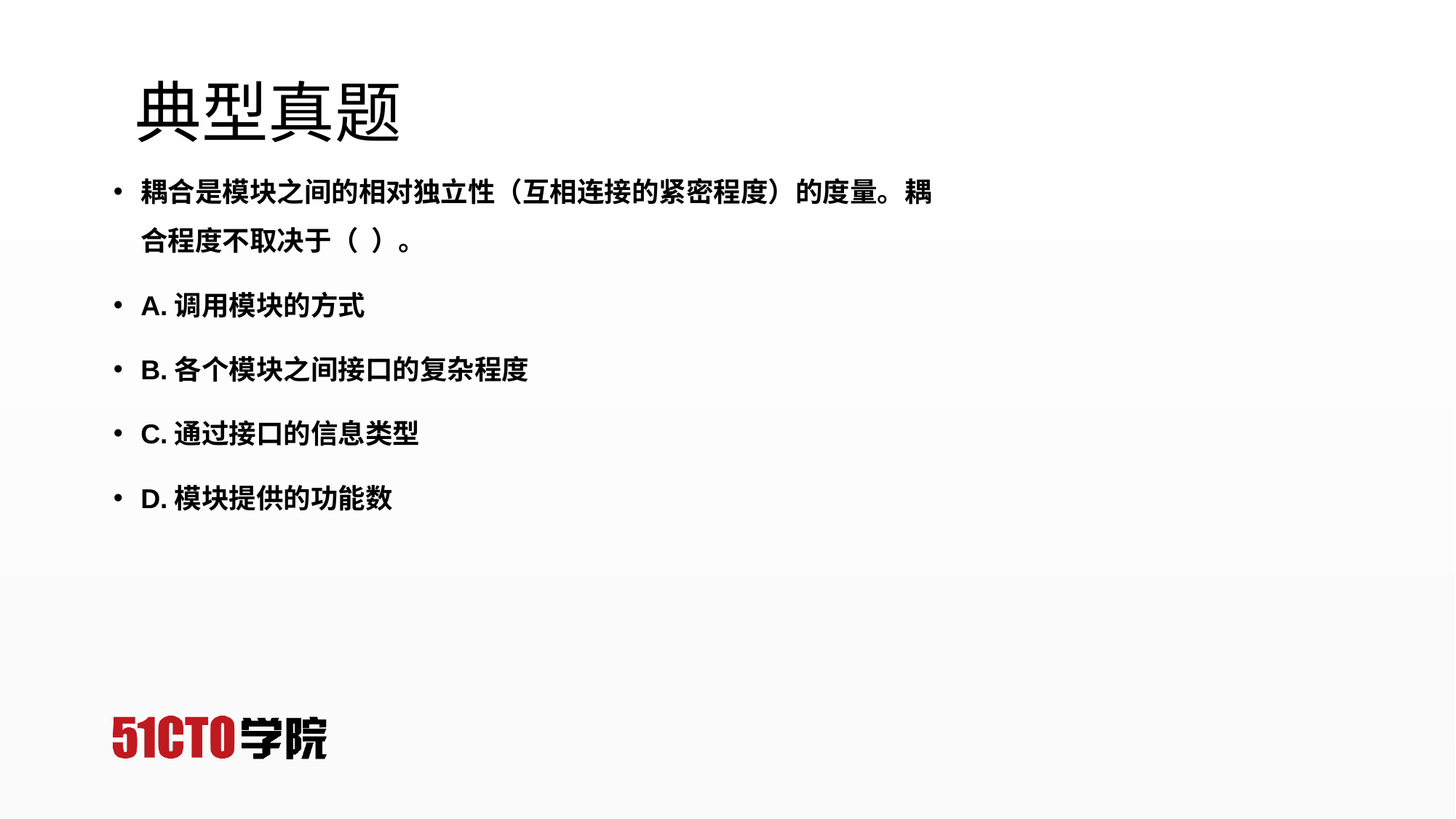

# 典型真题
耦合是模块之间的相对独立性（互相连接的紧密程度）的度量。耦合程度不取决于（  ）。
A.调用模块的方式
B.各个模块之间接口的复杂程度
C.通过接口的信息类型
D.模块提供的功能数